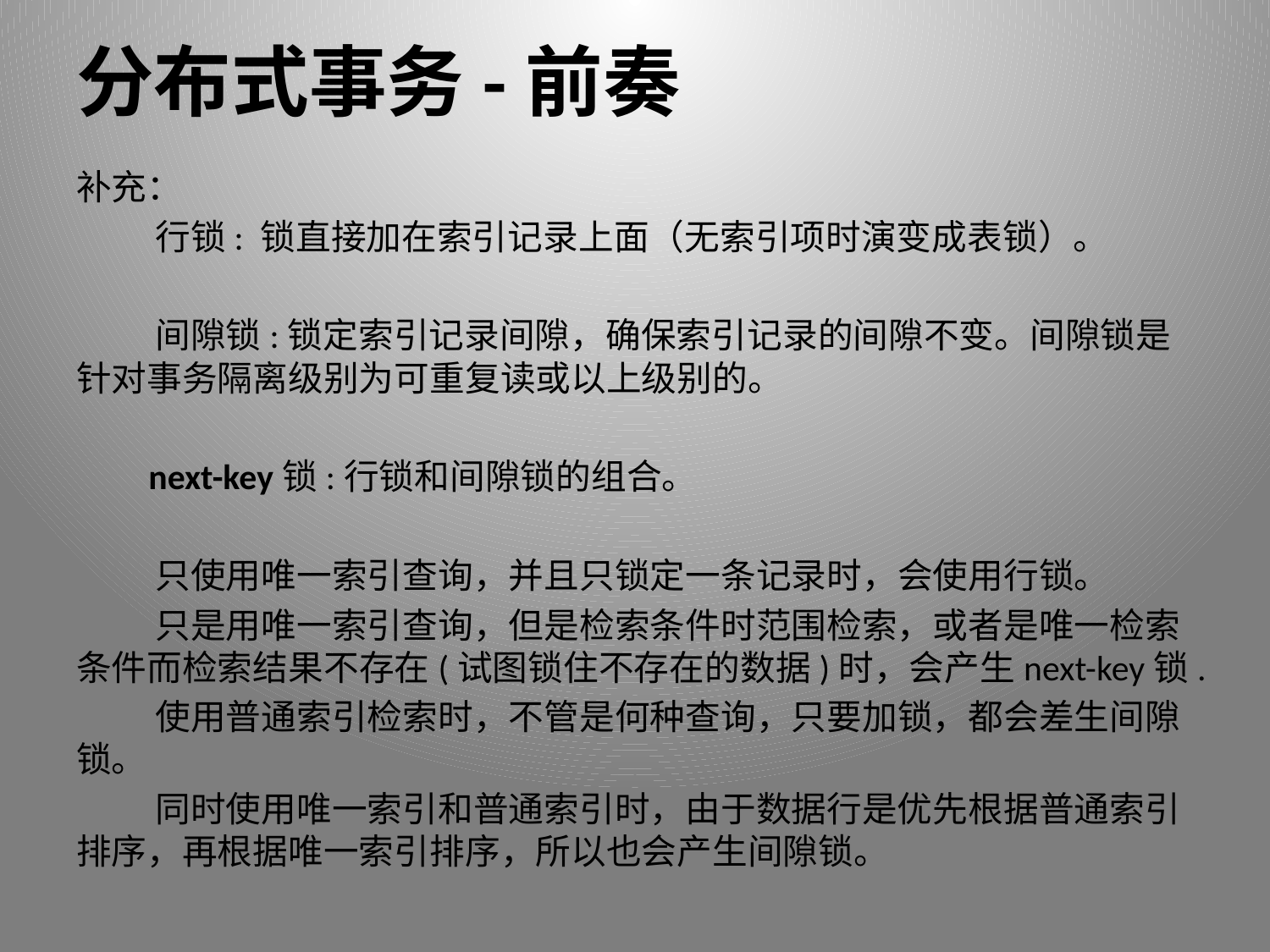

# 分布式事务-前奏
补充：
         行锁: 锁直接加在索引记录上面（无索引项时演变成表锁）。

         间隙锁:锁定索引记录间隙，确保索引记录的间隙不变。间隙锁是针对事务隔离级别为可重复读或以上级别的。

         next-key锁:行锁和间隙锁的组合。

         只使用唯一索引查询，并且只锁定一条记录时，会使用行锁。
         只是用唯一索引查询，但是检索条件时范围检索，或者是唯一检索条件而检索结果不存在(试图锁住不存在的数据)时，会产生next-key锁.
         使用普通索引检索时，不管是何种查询，只要加锁，都会差生间隙锁。
         同时使用唯一索引和普通索引时，由于数据行是优先根据普通索引排序，再根据唯一索引排序，所以也会产生间隙锁。